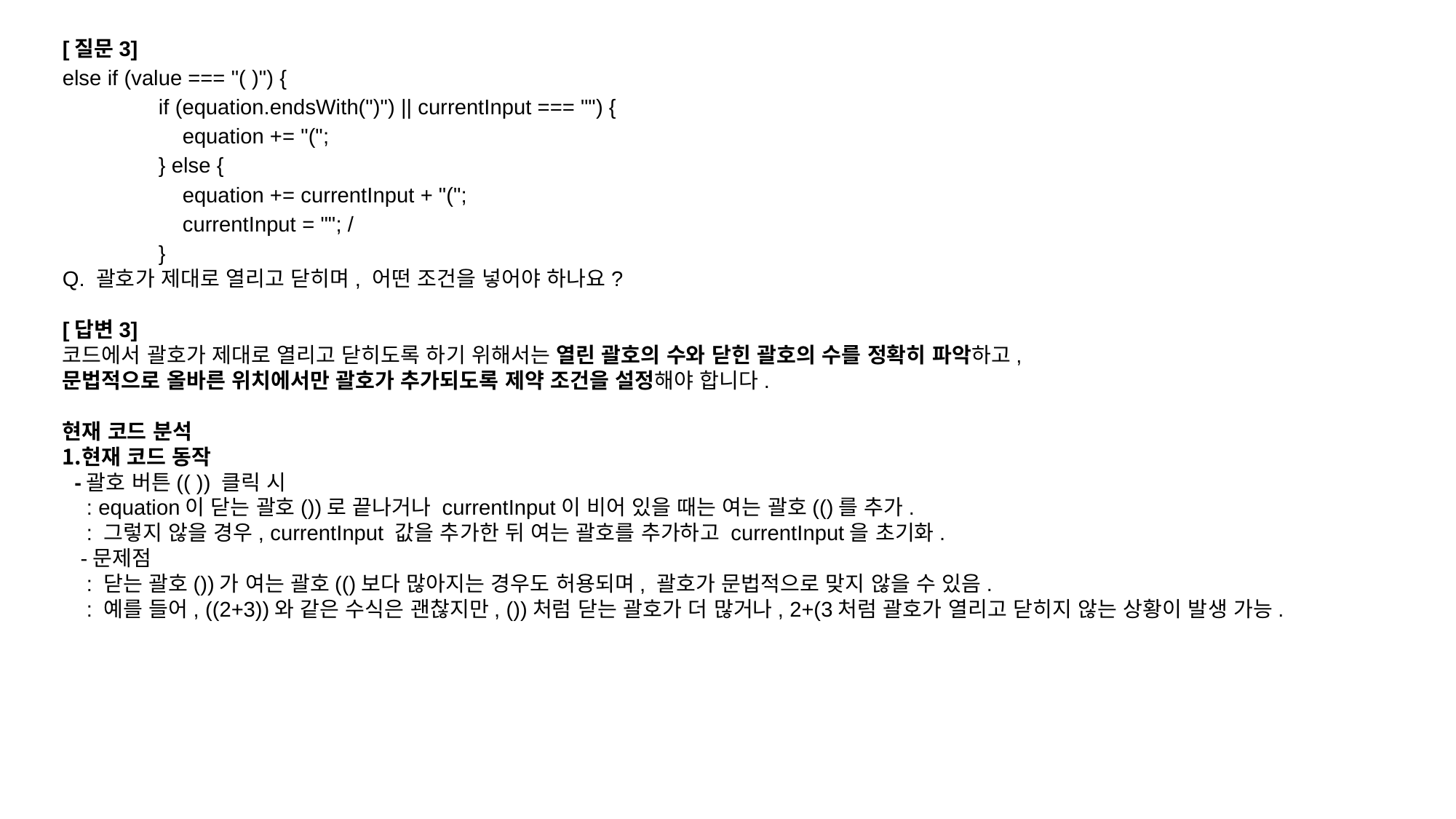

[질문3]
else if (value === "( )") {
                if (equation.endsWith(")") || currentInput === "") {
                    equation += "(";
                } else {
                    equation += currentInput + "(";
                    currentInput = ""; /
                }
Q. 괄호가 제대로 열리고 닫히며, 어떤 조건을 넣어야 하나요?

[답변3]
코드에서 괄호가 제대로 열리고 닫히도록 하기 위해서는 열린 괄호의 수와 닫힌 괄호의 수를 정확히 파악하고,
문법적으로 올바른 위치에서만 괄호가 추가되도록 제약 조건을 설정해야 합니다.

현재 코드 분석
현재 코드 동작
  -괄호 버튼(( )) 클릭 시
    : equation이 닫는 괄호())로 끝나거나 currentInput이 비어 있을 때는 여는 괄호(()를 추가.
    : 그렇지 않을 경우, currentInput 값을 추가한 뒤 여는 괄호를 추가하고 currentInput을 초기화.
   -문제점
    : 닫는 괄호())가 여는 괄호(()보다 많아지는 경우도 허용되며, 괄호가 문법적으로 맞지 않을 수 있음.
    : 예를 들어, ((2+3))와 같은 수식은 괜찮지만, ())처럼 닫는 괄호가 더 많거나, 2+(3처럼 괄호가 열리고 닫히지 않는 상황이 발생 가능.